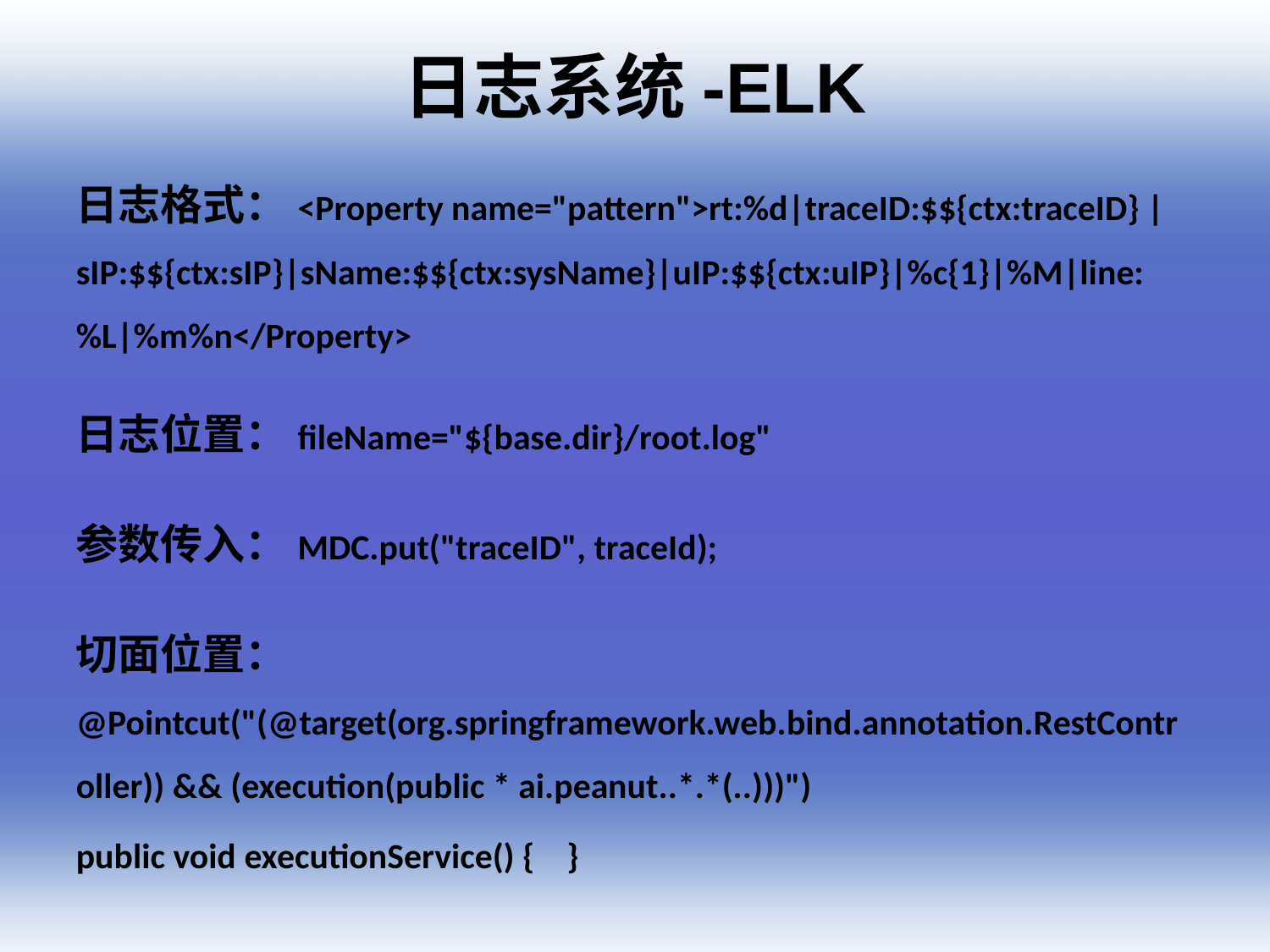

日志系统-ELK
日志格式：<Property name="pattern">rt:%d|traceID:$${ctx:traceID} |sIP:$${ctx:sIP}|sName:$${ctx:sysName}|uIP:$${ctx:uIP}|%c{1}|%M|line:%L|%m%n</Property>
日志位置：fileName="${base.dir}/root.log"
参数传入：MDC.put("traceID", traceId);
切面位置：@Pointcut("(@target(org.springframework.web.bind.annotation.RestController)) && (execution(public * ai.peanut..*.*(..)))")
public void executionService() {    }